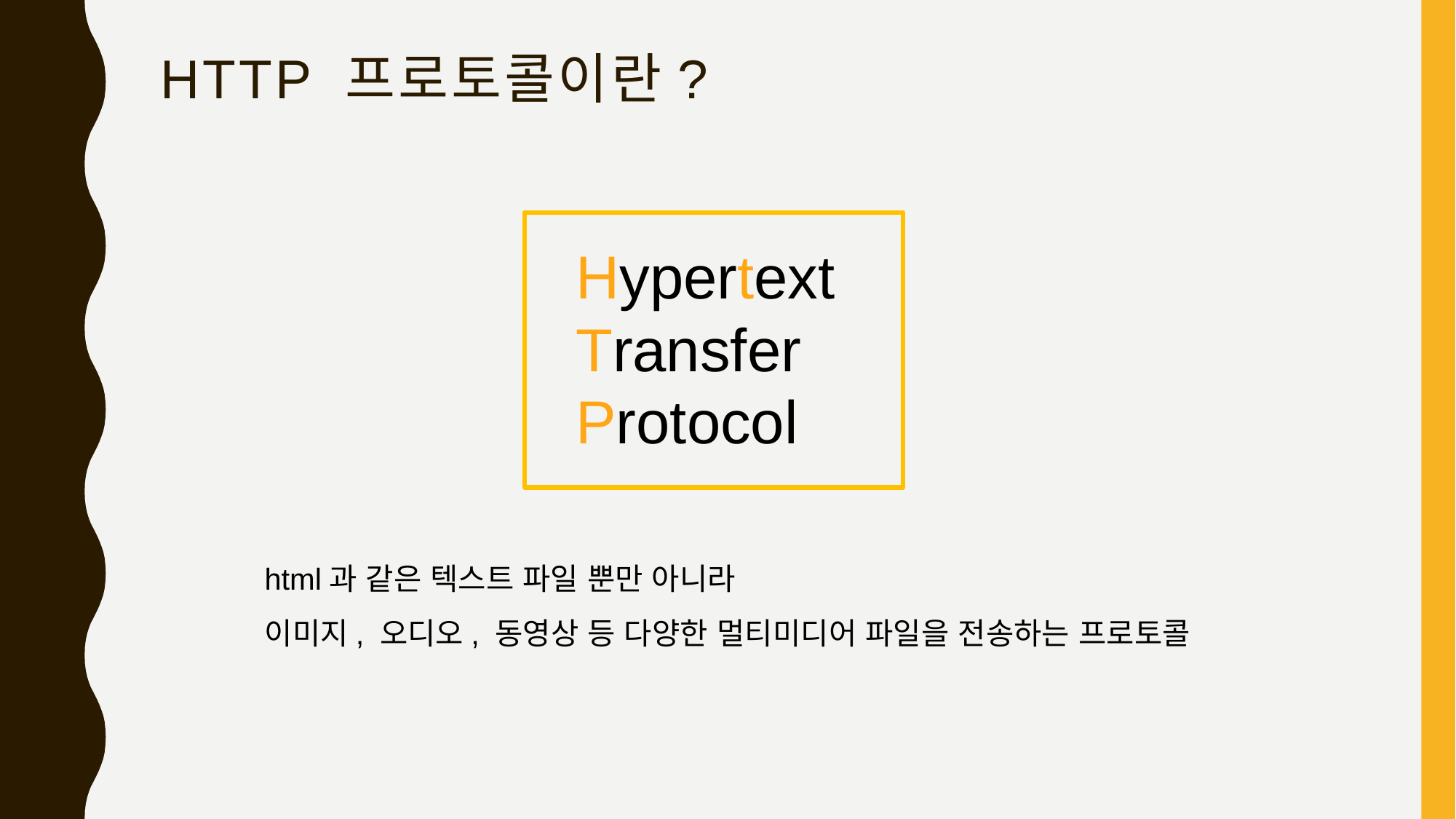

# Http 프로토콜이란?

Hypertext
Transfer
Protocol
html과 같은 텍스트 파일 뿐만 아니라

이미지, 오디오, 동영상 등 다양한 멀티미디어 파일을 전송하는 프로토콜